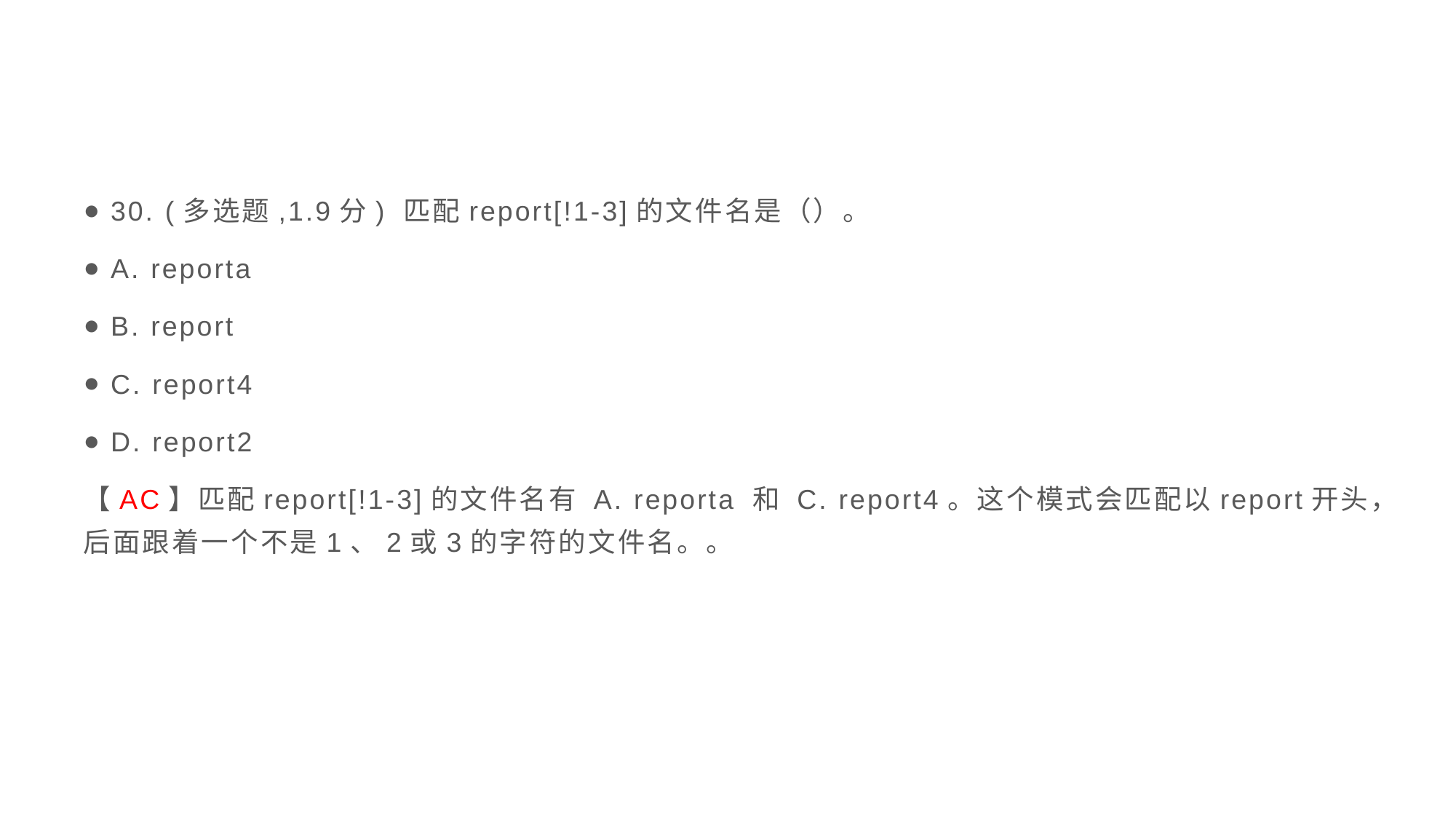

#
30. (多选题,1.9分) 匹配report[!1-3]的文件名是（）。
A. reporta
B. report
C. report4
D. report2
【AC】匹配report[!1-3]的文件名有 A. reporta 和 C. report4。这个模式会匹配以report开头，后面跟着一个不是1、2或3的字符的文件名。。